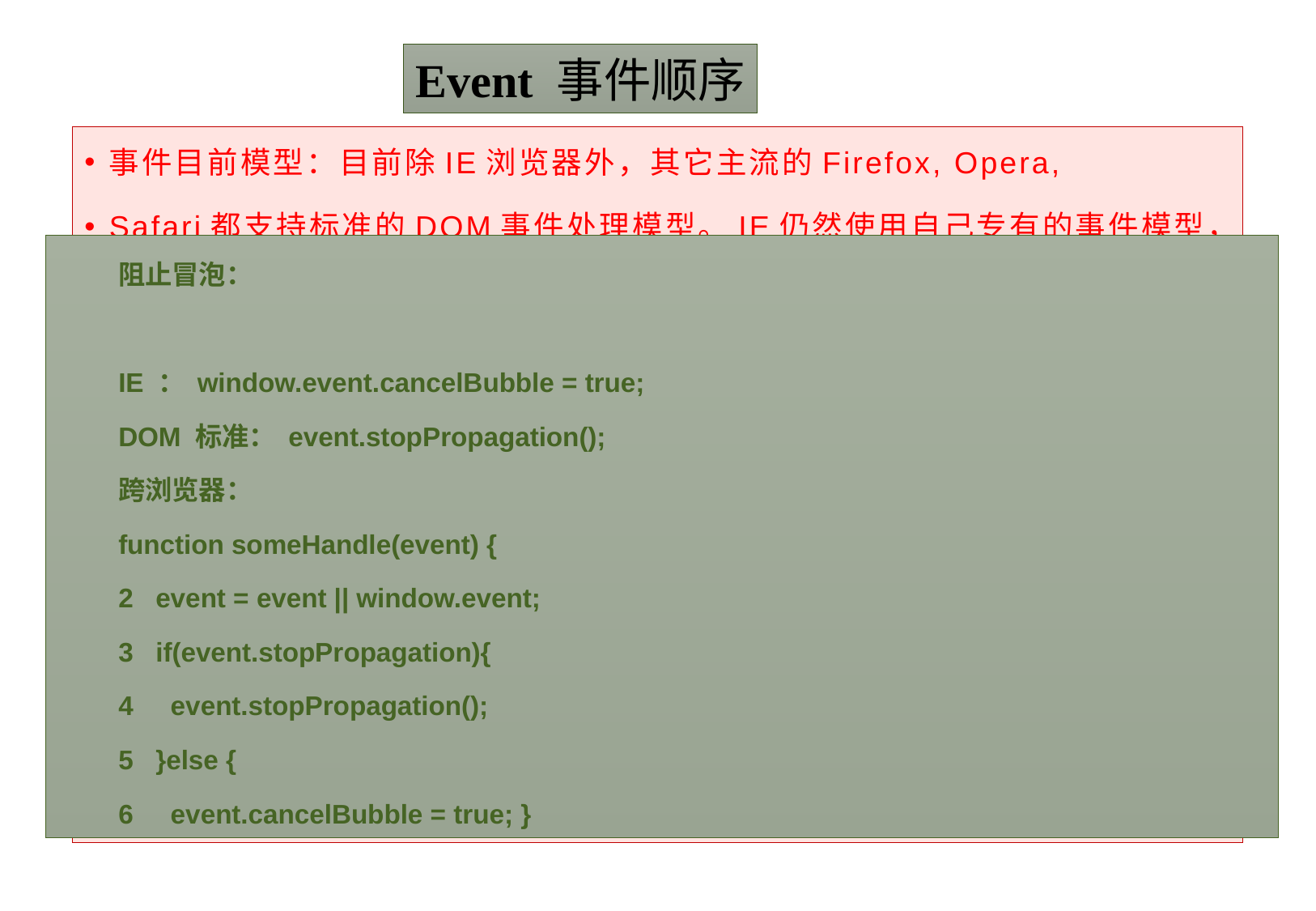

Event 事件顺序
#
事件目前模型：目前除IE浏览器外，其它主流的Firefox, Opera,
Safari都支持标准的DOM事件处理模型。IE仍然使用自己专有的事件模型，即冒泡型
阻止冒泡：

IE ： window.event.cancelBubble = true;
DOM 标准： event.stopPropagation();
跨浏览器：
function someHandle(event) {
2   event = event || window.event;
3   if(event.stopPropagation){
4     event.stopPropagation();
5   }else {
6     event.cancelBubble = true; }